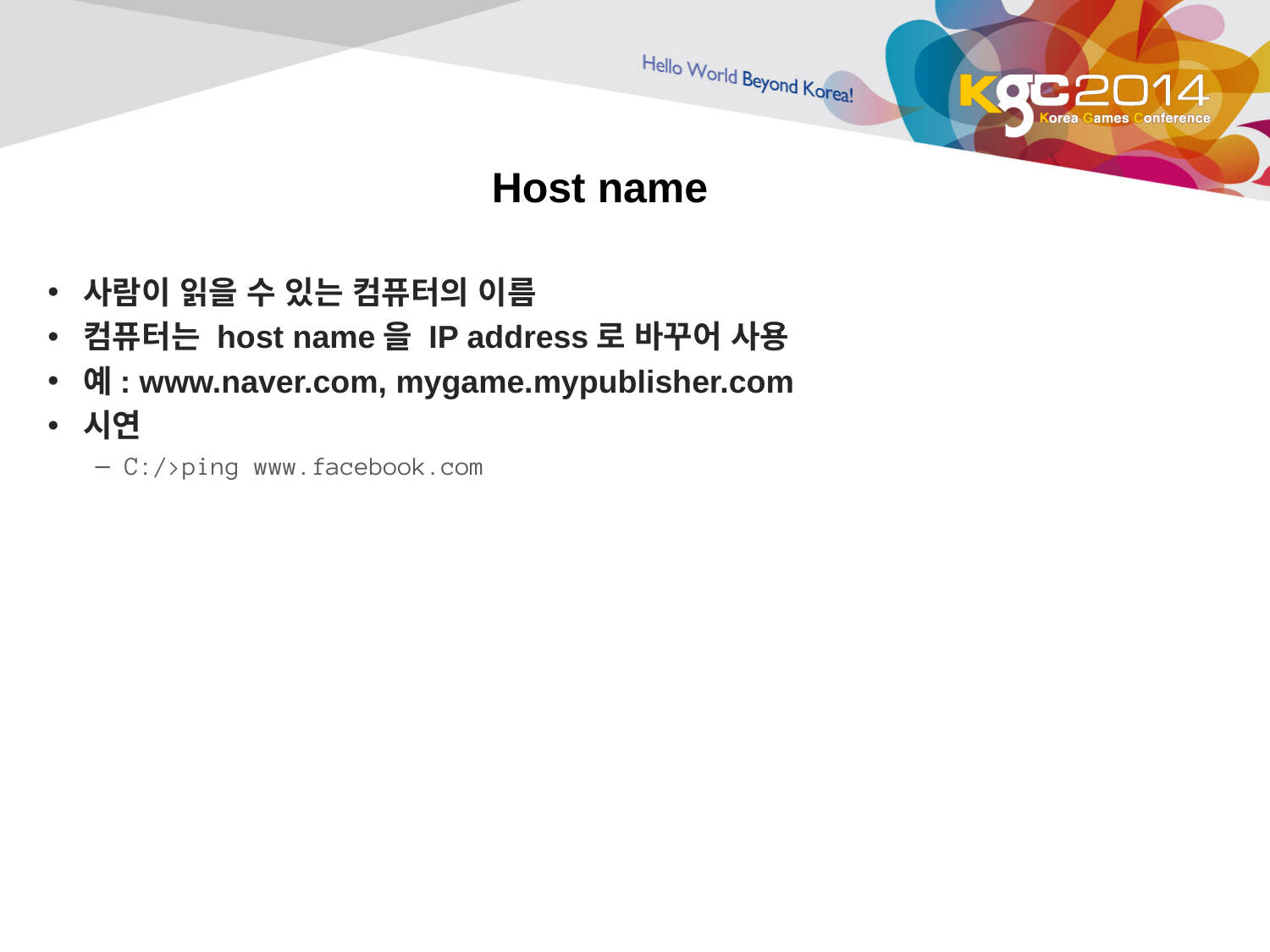

# Host name
사람이 읽을 수 있는 컴퓨터의 이름
컴퓨터는 host name을 IP address로 바꾸어 사용
예: www.naver.com, mygame.mypublisher.com
시연
C:/>ping www.facebook.com